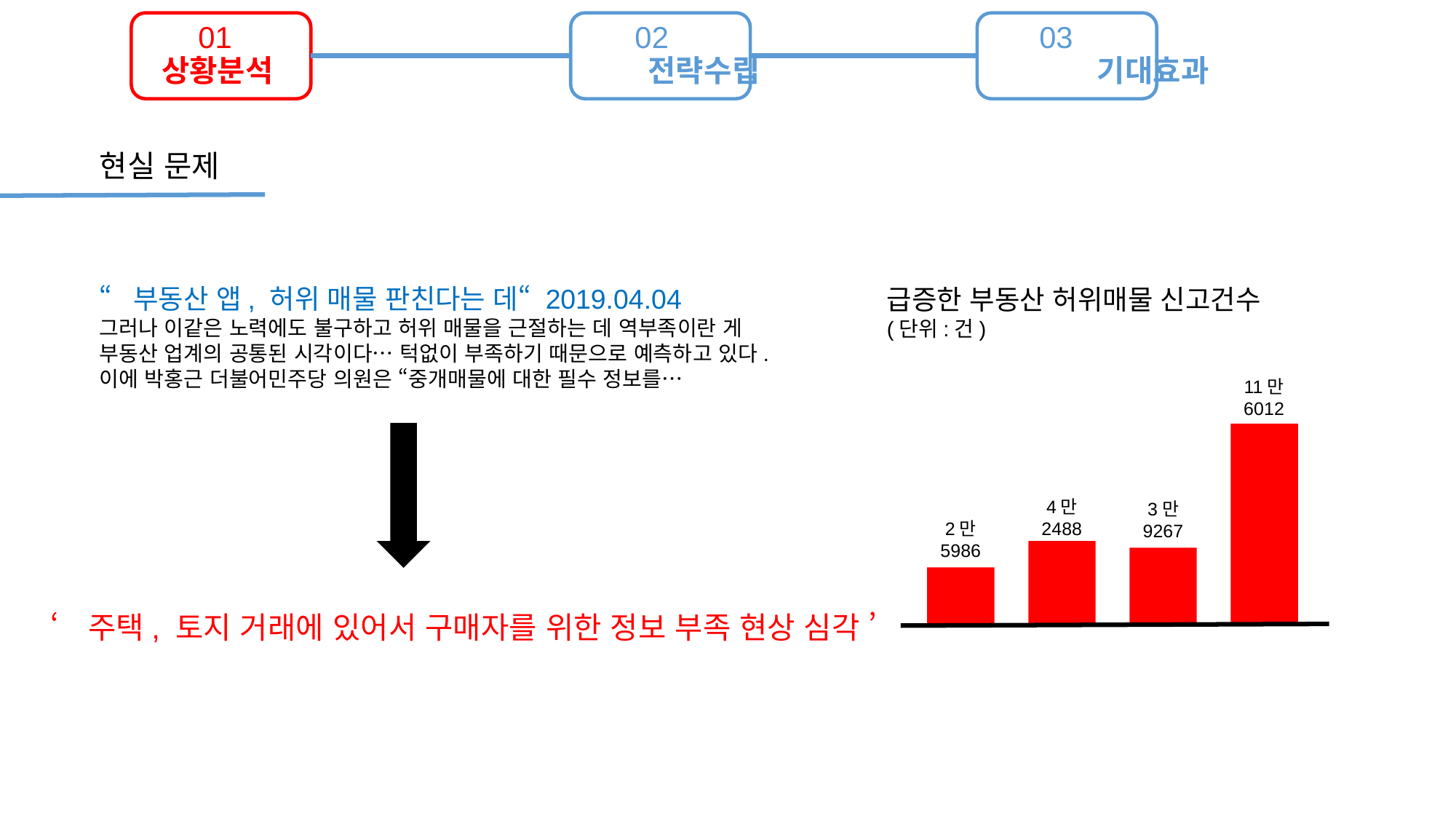

01
02
03

     상황분석                                                 전략수립                                            기대효과
현실 문제
“부동산 앱, 허위 매물 판친다는 데“ 2019.04.04
그러나 이같은 노력에도 불구하고 허위 매물을 근절하는 데 역부족이란 게 부동산 업계의 공통된 시각이다… 턱없이 부족하기 때문으로 예측하고 있다. 이에 박홍근 더불어민주당 의원은 “중개매물에 대한 필수 정보를…
급증한 부동산 허위매물 신고건수
(단위:건)
11만
6012

4만
2488
3만
9267
2만
5986

‘주택, 토지 거래에 있어서 구매자를 위한 정보 부족 현상 심각 ’